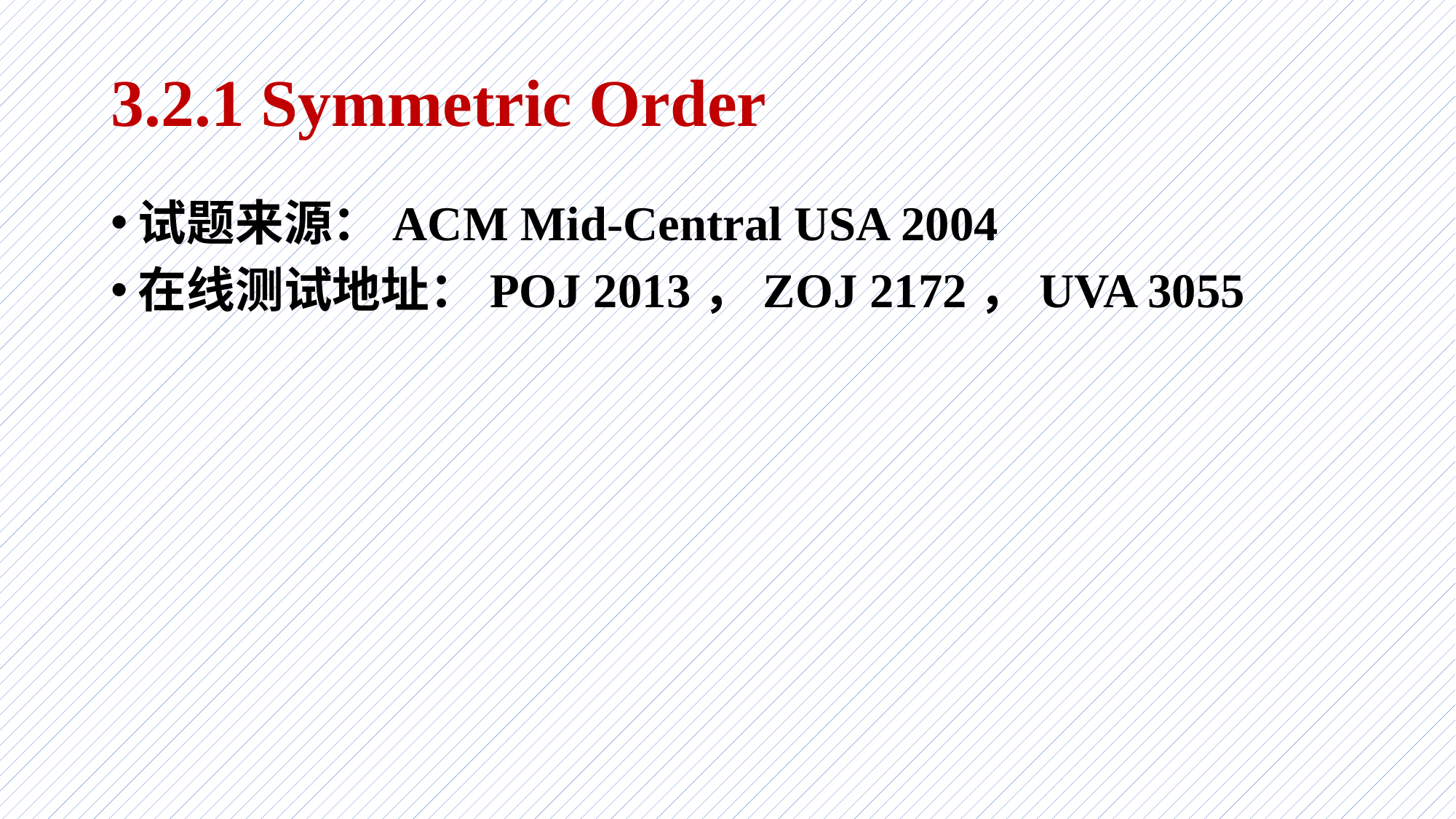

# 3.2.1 Symmetric Order
试题来源：ACM Mid-Central USA 2004
在线测试地址：POJ 2013，ZOJ 2172，UVA 3055